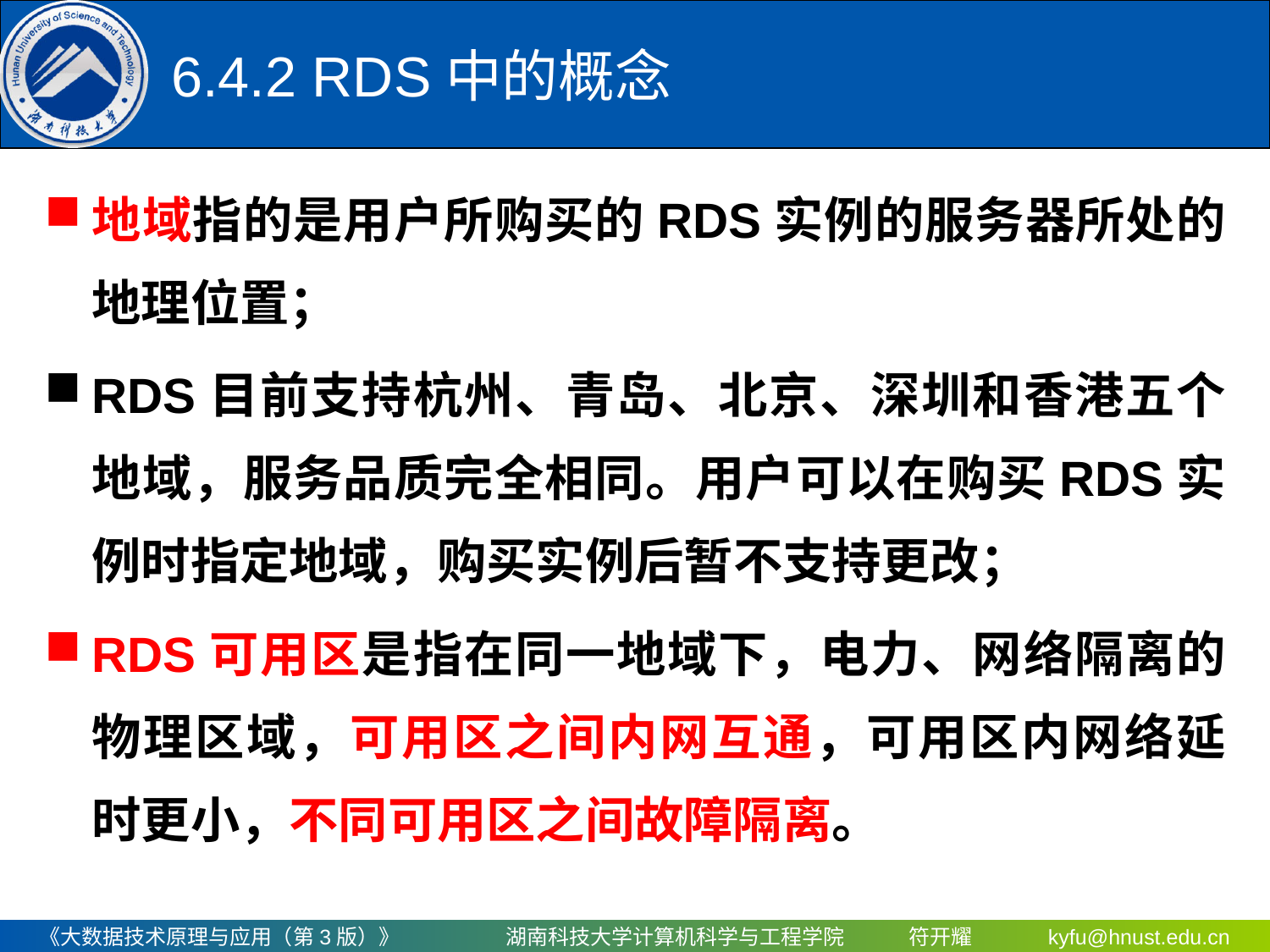

6.4.2 RDS中的概念
地域指的是用户所购买的RDS实例的服务器所处的地理位置；
RDS目前支持杭州、青岛、北京、深圳和香港五个地域，服务品质完全相同。用户可以在购买RDS实例时指定地域，购买实例后暂不支持更改；
RDS可用区是指在同一地域下，电力、网络隔离的物理区域，可用区之间内网互通，可用区内网络延时更小，不同可用区之间故障隔离。